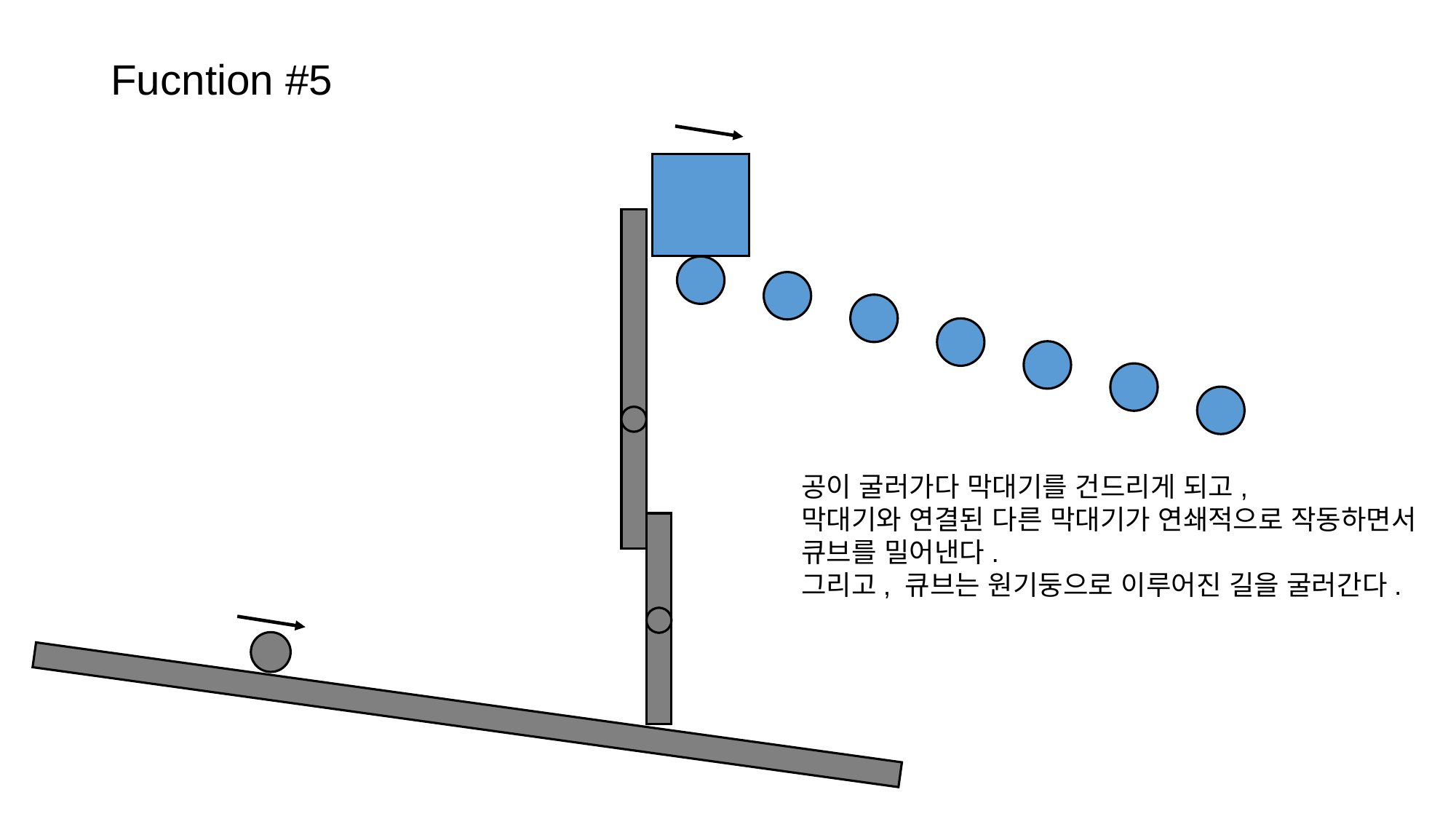

# Fucntion #5

공이 굴러가다 막대기를 건드리게 되고,
막대기와 연결된 다른 막대기가 연쇄적으로 작동하면서
큐브를 밀어낸다.
그리고, 큐브는 원기둥으로 이루어진 길을 굴러간다.